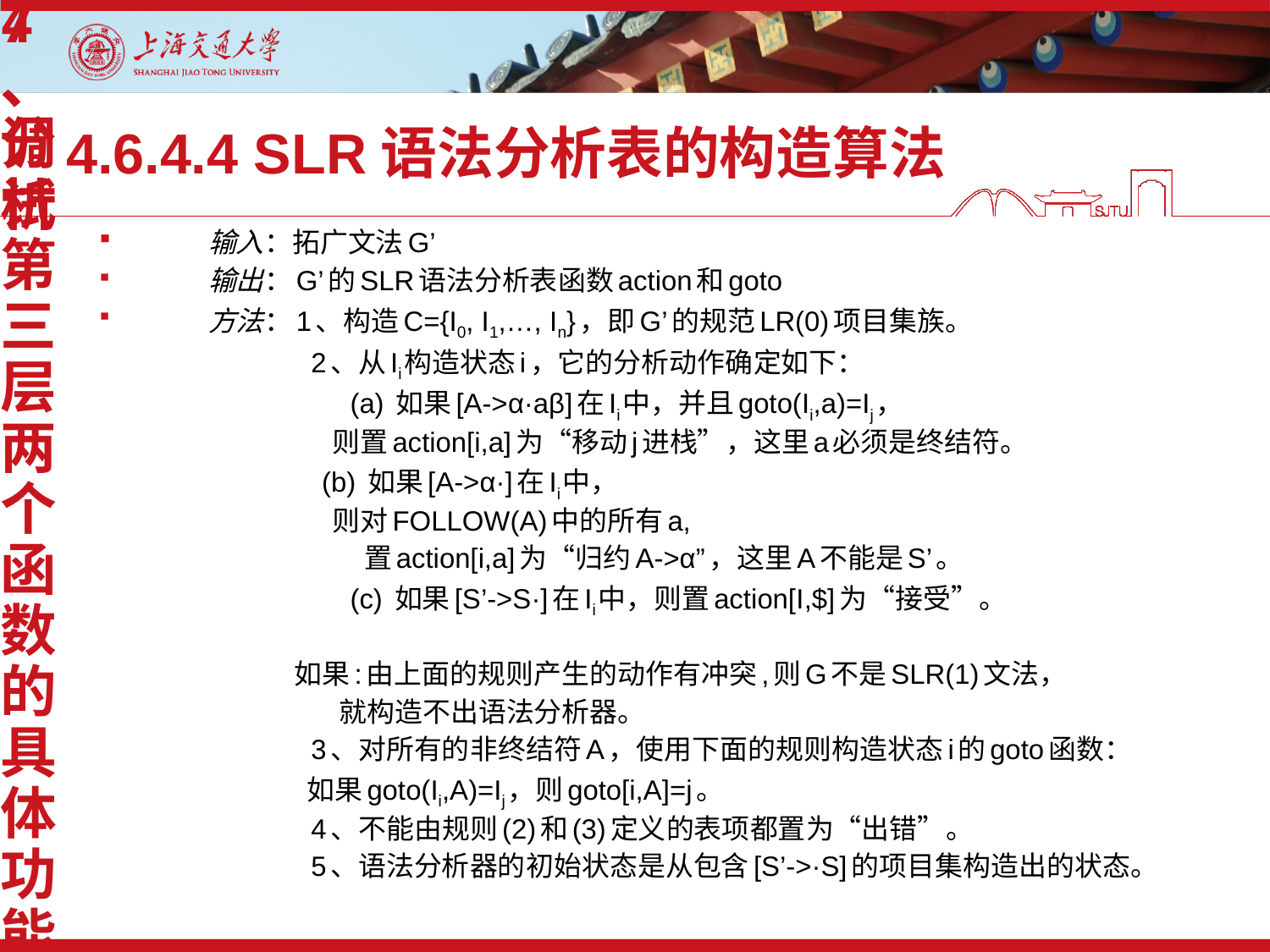

4、分析第三层两个函数的具体功能
7、调试
# 4.6.4.4 SLR语法分析表的构造算法
	输入：拓广文法G’
	输出：G’的SLR语法分析表函数action和goto
	方法：1、构造C={I0, I1,…, In}，即G’的规范LR(0)项目集族。
	                       2、从Ii构造状态i，它的分析动作确定如下：
	                            (a) 如果[A->α·aβ]在Ii中，并且goto(Ii,a)=Ij，
                                    则置action[i,a]为“移动j进栈”，这里a必须是终结符。
	                                           (b) 如果[A->α·]在Ii中，
                                    则对FOLLOW(A)中的所有a,
                                         置action[i,a]为“归约A->α”，这里A不能是S’。
	                            (c) 如果[S’->S·]在Ii中，则置action[I,$]为“接受”。

                              如果:由上面的规则产生的动作有冲突,则G不是SLR(1)文法，
                                     就构造不出语法分析器。
	                       3、对所有的非终结符A，使用下面的规则构造状态i的goto函数：
                                如果goto(Ii,A)=Ij，则goto[i,A]=j。
	                       4、不能由规则(2)和(3)定义的表项都置为“出错”。
	                       5、语法分析器的初始状态是从包含[S’->·S]的项目集构造出的状态。